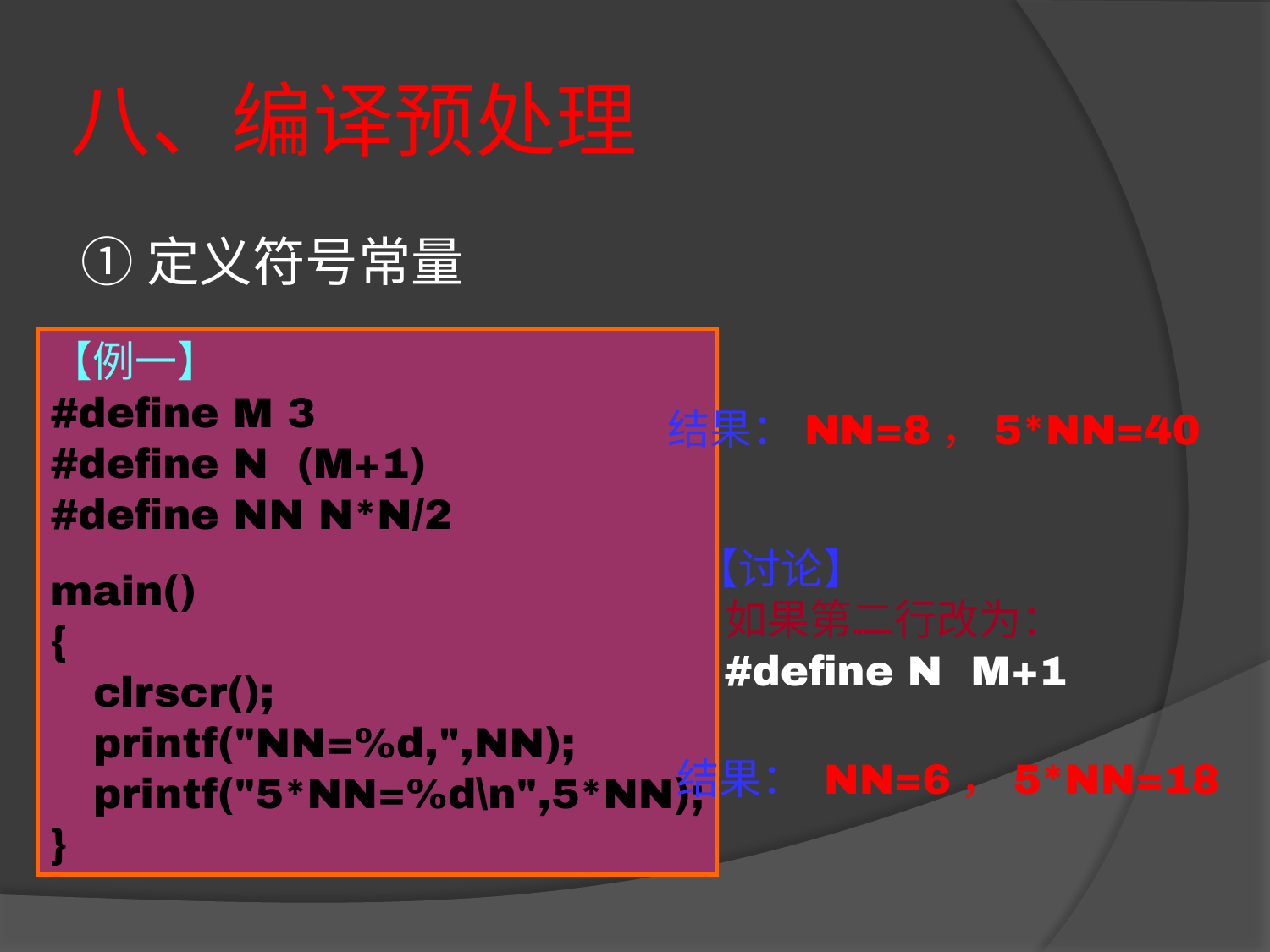

# 八、编译预处理
①定义符号常量
【例一】
#define M 3
#define N  (M+1)
#define NN N*N/2
main()
{
   clrscr();
   printf("NN=%d,",NN);
   printf("5*NN=%d\n",5*NN);
}
结果：NN=8，5*NN=40
【讨论】
  如果第二行改为：
  #define N  M+1
结果： NN=6，5*NN=18